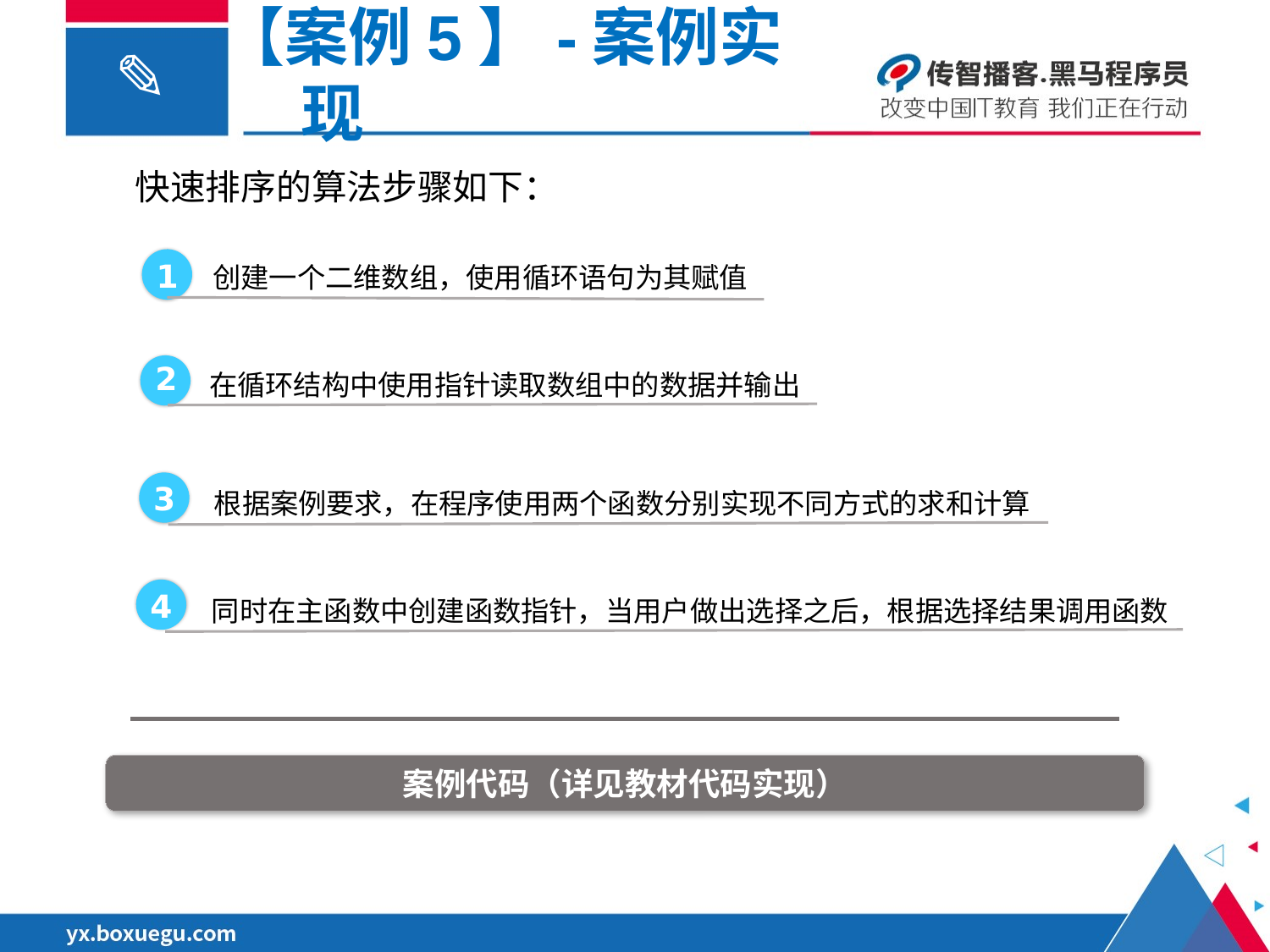

【案例5】-案例实现
      快速排序的算法步骤如下：
创建一个二维数组，使用循环语句为其赋值

1
在循环结构中使用指针读取数组中的数据并输出
2

根据案例要求，在程序使用两个函数分别实现不同方式的求和计算

3
同时在主函数中创建函数指针，当用户做出选择之后，根据选择结果调用函数

4
案例代码（详见教材代码实现）